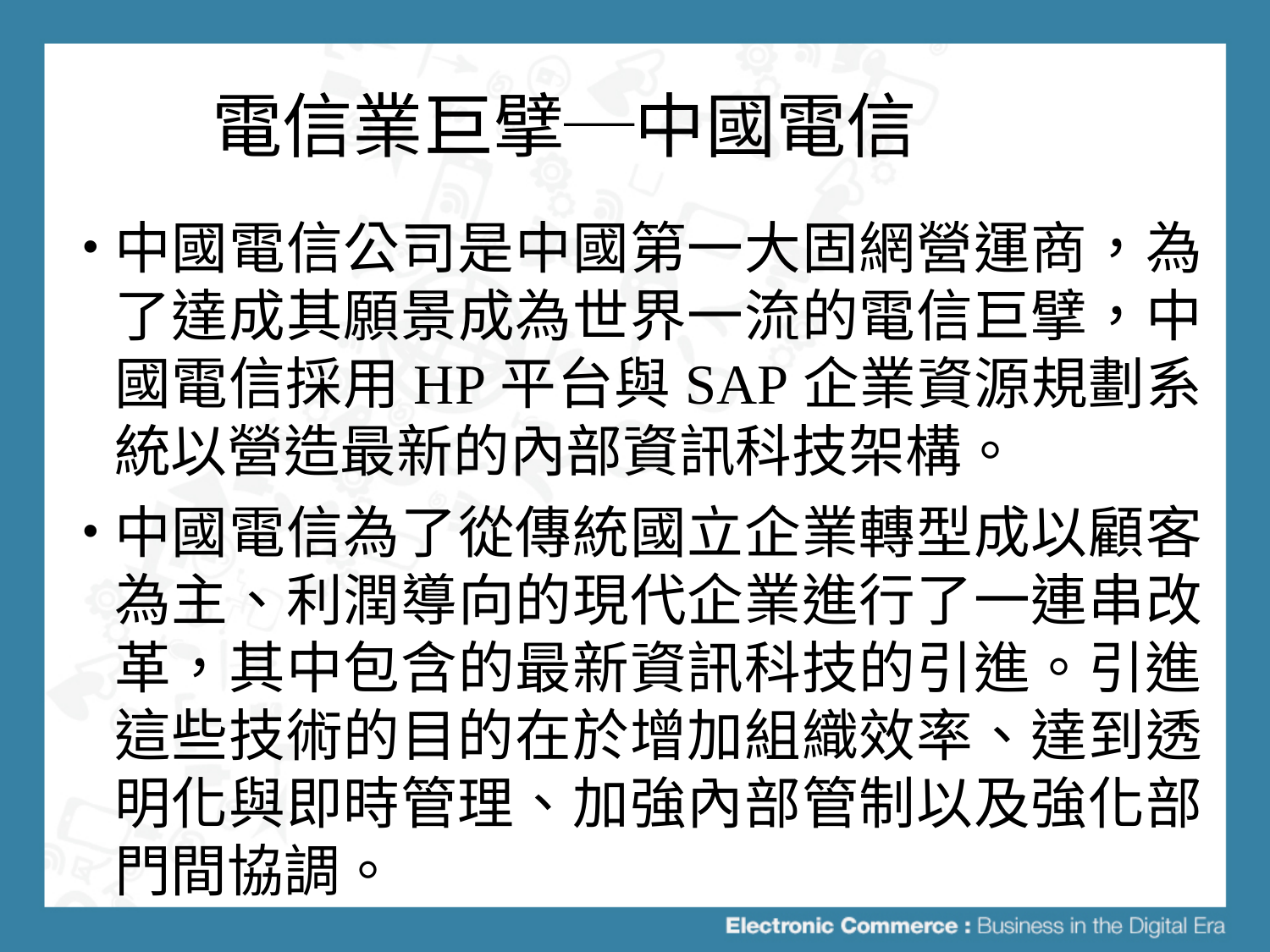

# 電信業巨擘─中國電信
中國電信公司是中國第一大固網營運商，為了達成其願景成為世界一流的電信巨擘，中國電信採用HP平台與SAP企業資源規劃系統以營造最新的內部資訊科技架構。
中國電信為了從傳統國立企業轉型成以顧客為主、利潤導向的現代企業進行了一連串改革，其中包含的最新資訊科技的引進。引進這些技術的目的在於增加組織效率、達到透明化與即時管理、加強內部管制以及強化部門間協調。